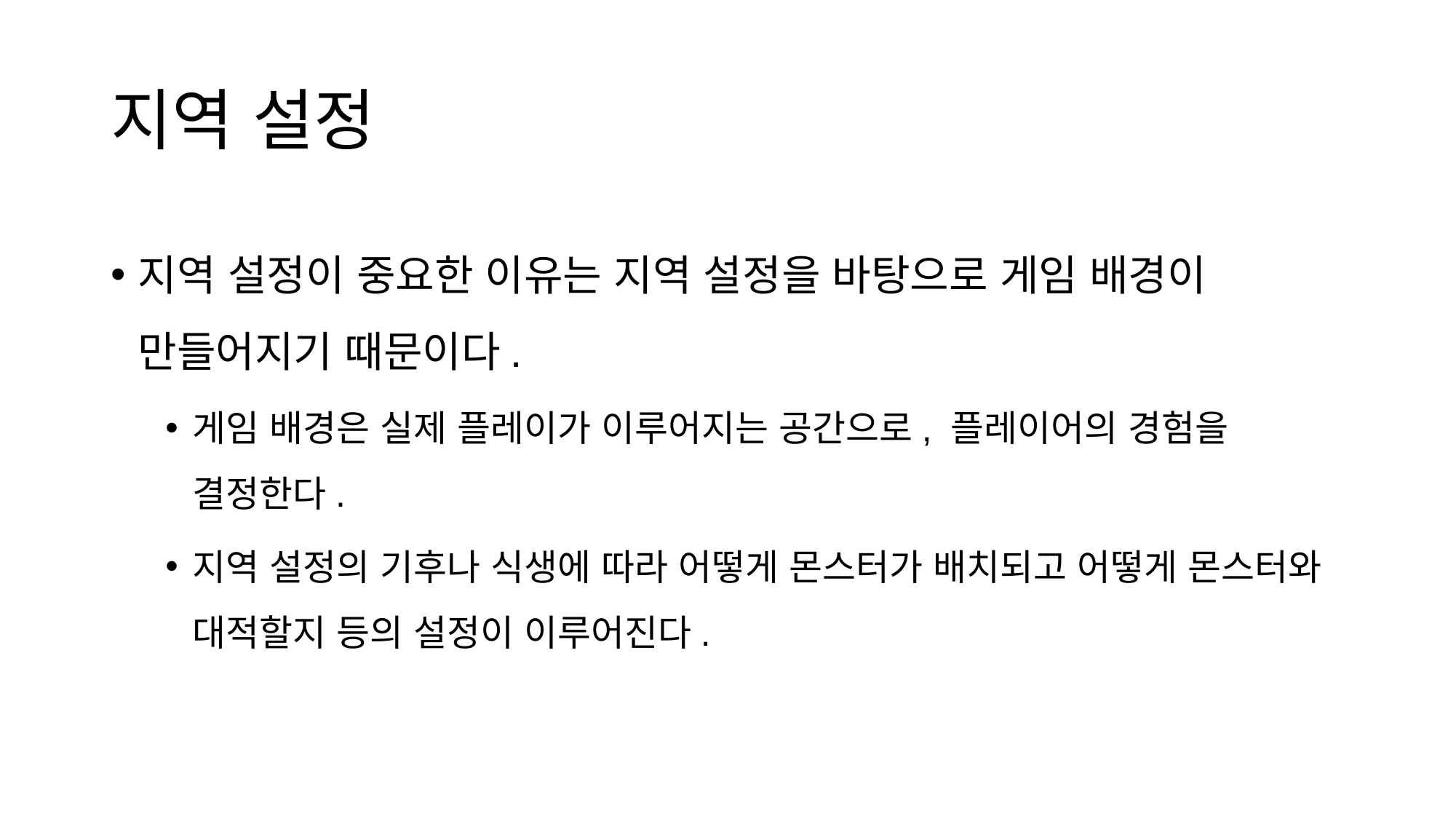

# 지역 설정
지역 설정이 중요한 이유는 지역 설정을 바탕으로 게임 배경이 만들어지기 때문이다.
게임 배경은 실제 플레이가 이루어지는 공간으로, 플레이어의 경험을 결정한다.
지역 설정의 기후나 식생에 따라 어떻게 몬스터가 배치되고 어떻게 몬스터와 대적할지 등의 설정이 이루어진다.